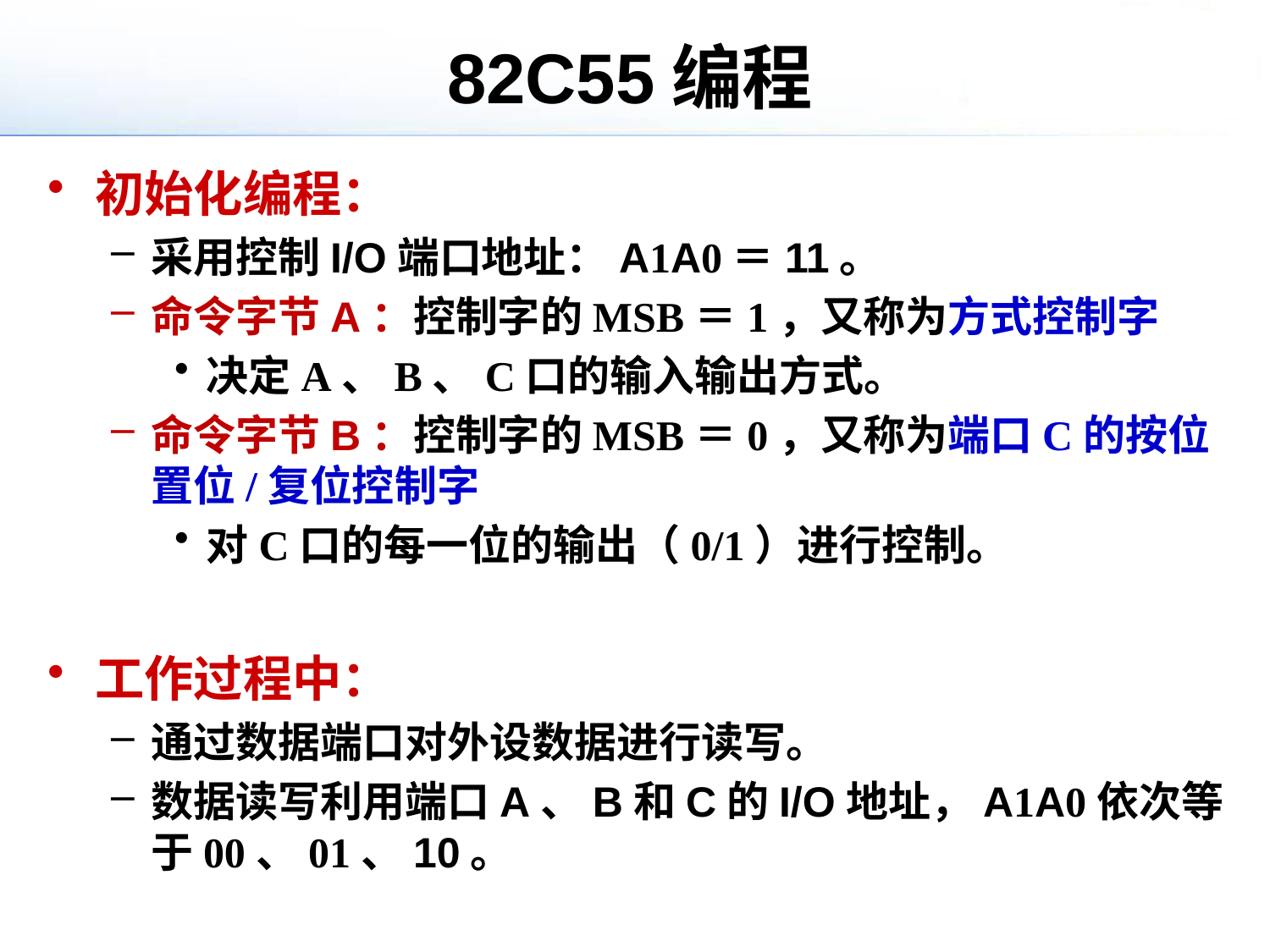

# 82C55编程
初始化编程：
采用控制I/O端口地址：A1A0＝11。
命令字节A：控制字的MSB＝1，又称为方式控制字
决定A、B、C口的输入输出方式。
命令字节B：控制字的MSB＝0，又称为端口C的按位置位/复位控制字
对C口的每一位的输出（0/1）进行控制。

工作过程中：
通过数据端口对外设数据进行读写。
数据读写利用端口A、B和C的I/O地址，A1A0依次等于00、01、10。